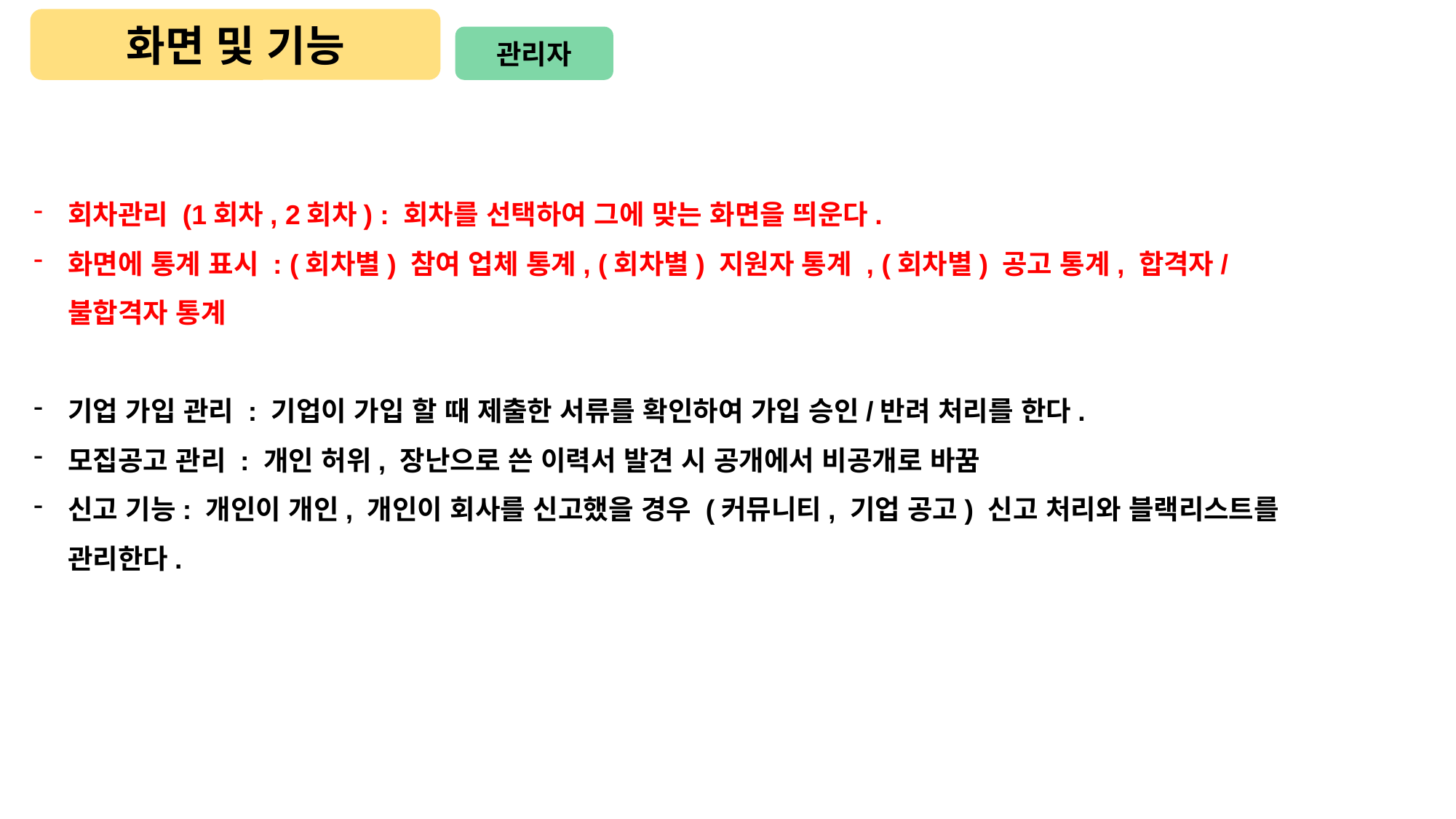

화면 및 기능
관리자
회차관리 (1회차, 2회차) : 회차를 선택하여 그에 맞는 화면을 띄운다.
화면에 통계 표시 : (회차별) 참여 업체 통계, (회차별) 지원자 통계 , (회차별) 공고 통계, 합격자/불합격자 통계

기업 가입 관리 : 기업이 가입 할 때 제출한 서류를 확인하여 가입 승인/반려 처리를 한다.
모집공고 관리 : 개인 허위, 장난으로 쓴 이력서 발견 시 공개에서 비공개로 바꿈
신고 기능: 개인이 개인, 개인이 회사를 신고했을 경우 (커뮤니티, 기업 공고) 신고 처리와 블랙리스트를 관리한다.